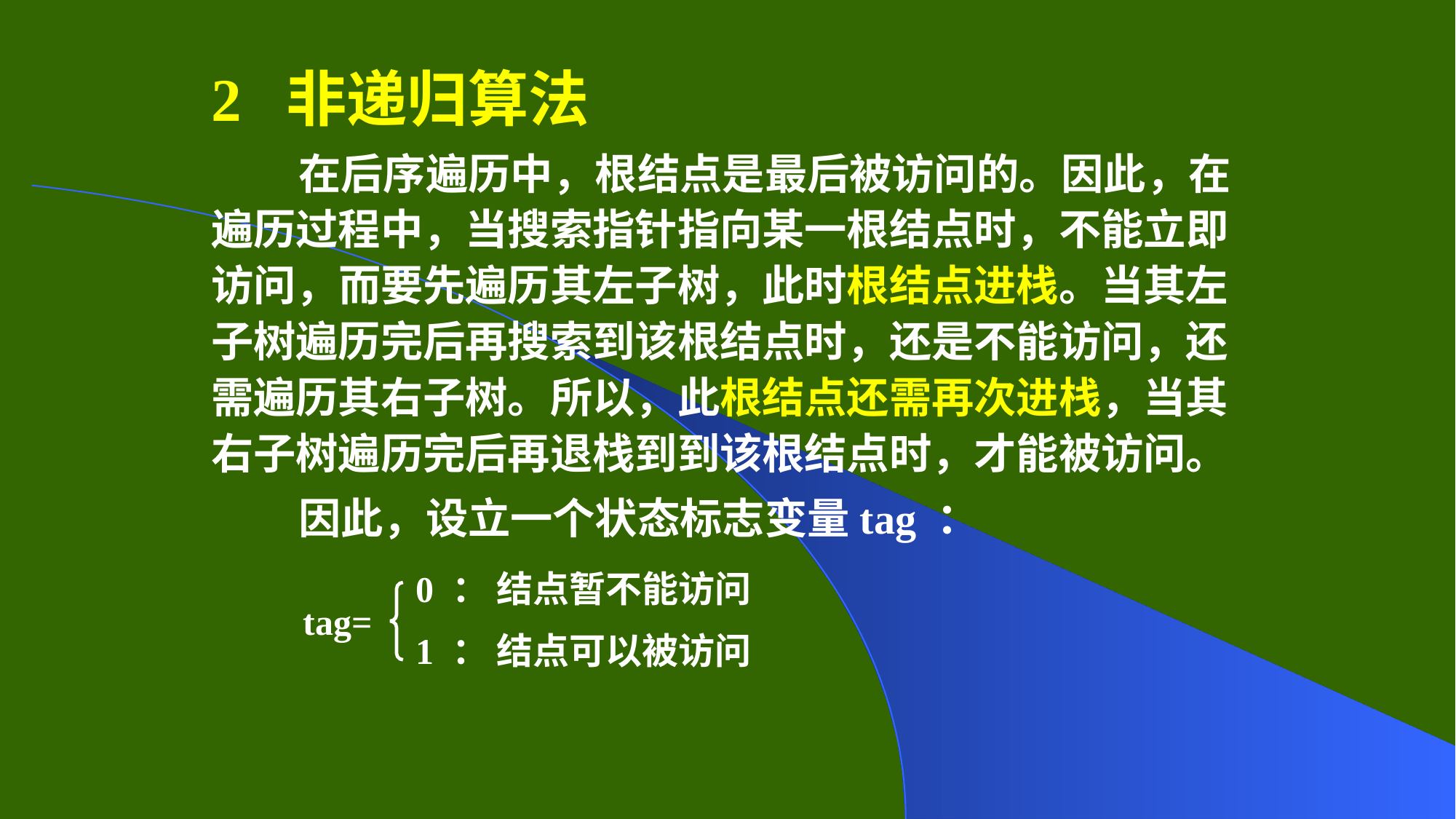

2  非递归算法
        在后序遍历中，根结点是最后被访问的。因此，在遍历过程中，当搜索指针指向某一根结点时，不能立即访问，而要先遍历其左子树，此时根结点进栈。当其左子树遍历完后再搜索到该根结点时，还是不能访问，还需遍历其右子树。所以，此根结点还需再次进栈，当其右子树遍历完后再退栈到到该根结点时，才能被访问。
        因此，设立一个状态标志变量tag ：
0 ： 结点暂不能访问

tag=
1 ： 结点可以被访问